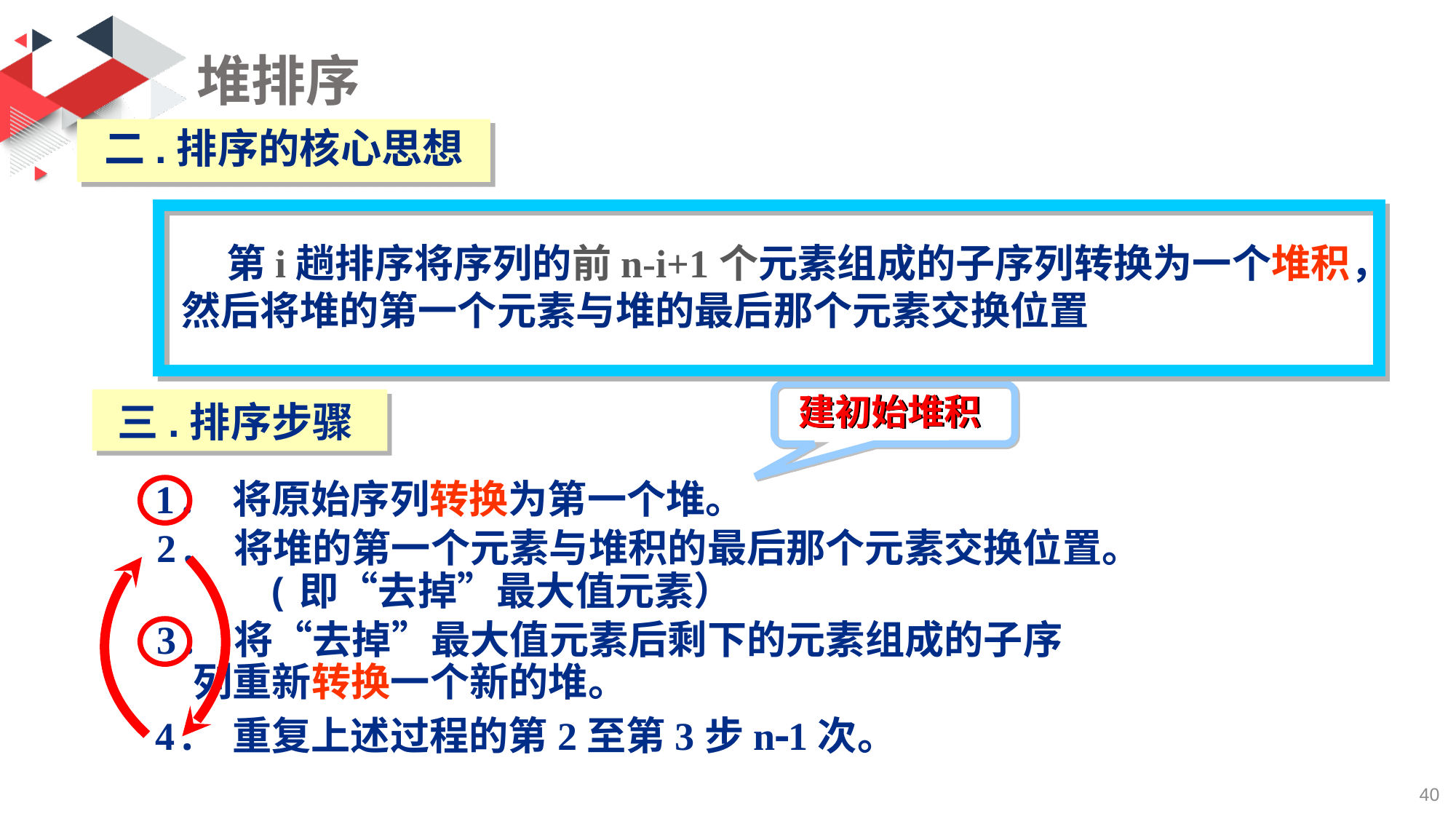

# 堆排序
 二.排序的核心思想

    第i趟排序将序列的前n-i+1个元素组成的子序列转换为一个堆积，然后将堆的第一个元素与堆的最后那个元素交换位置

建初始堆积

 三.排序步骤
1. 将原始序列转换为第一个堆。

2. 将堆的第一个元素与堆积的最后那个元素交换位置。         	(即“去掉”最大值元素）

3. 将“去掉”最大值元素后剩下的元素组成的子序
   列重新转换一个新的堆。

4. 重复上述过程的第2至第3步n−1次。
40